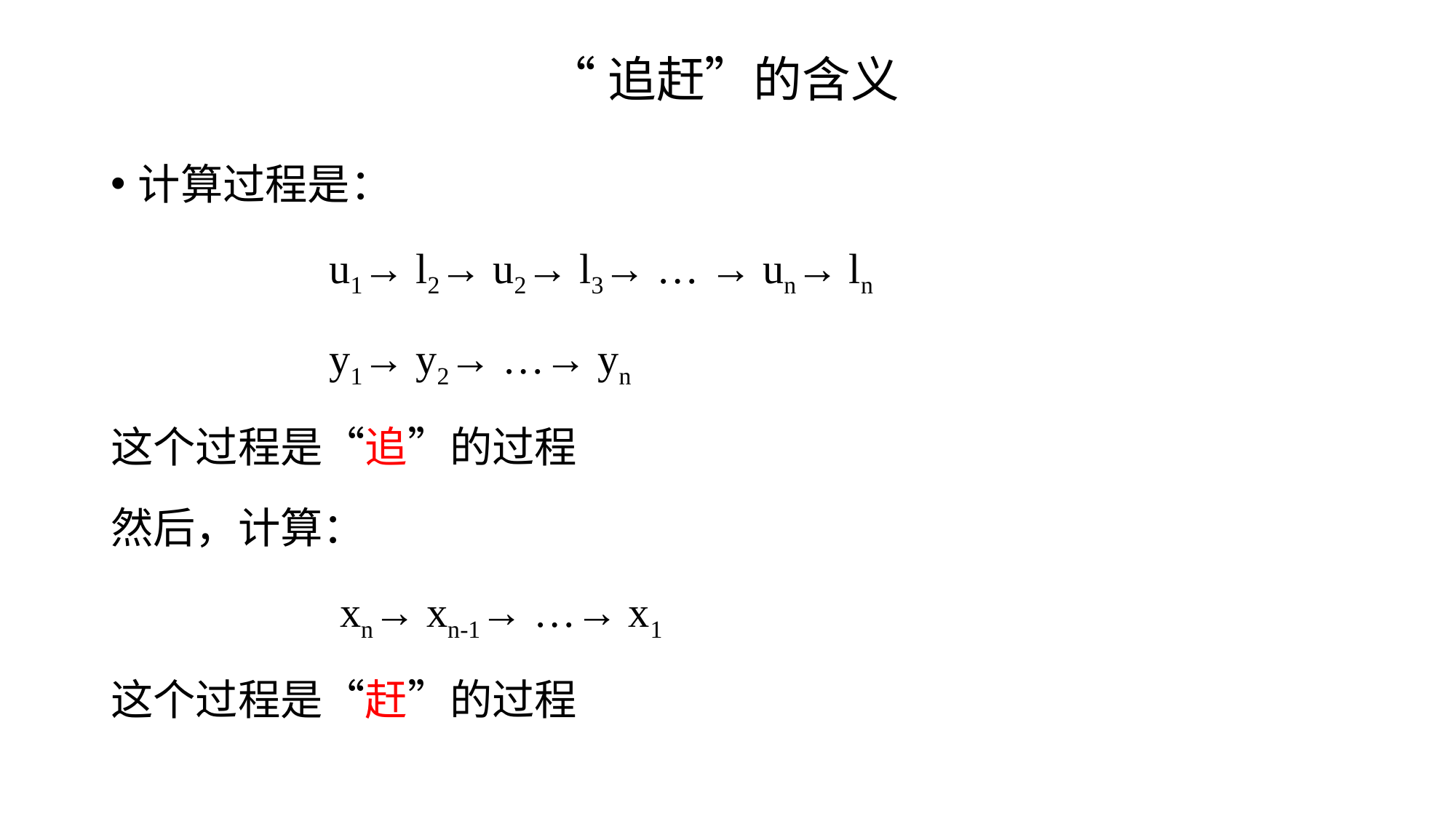

# “追赶”的含义
计算过程是：
		u1→ l2→ u2→ l3→ … → un→ ln
		y1→ y2→ …→ yn
这个过程是“追”的过程
然后，计算：
		 xn→ xn-1→ …→ x1
这个过程是“赶”的过程